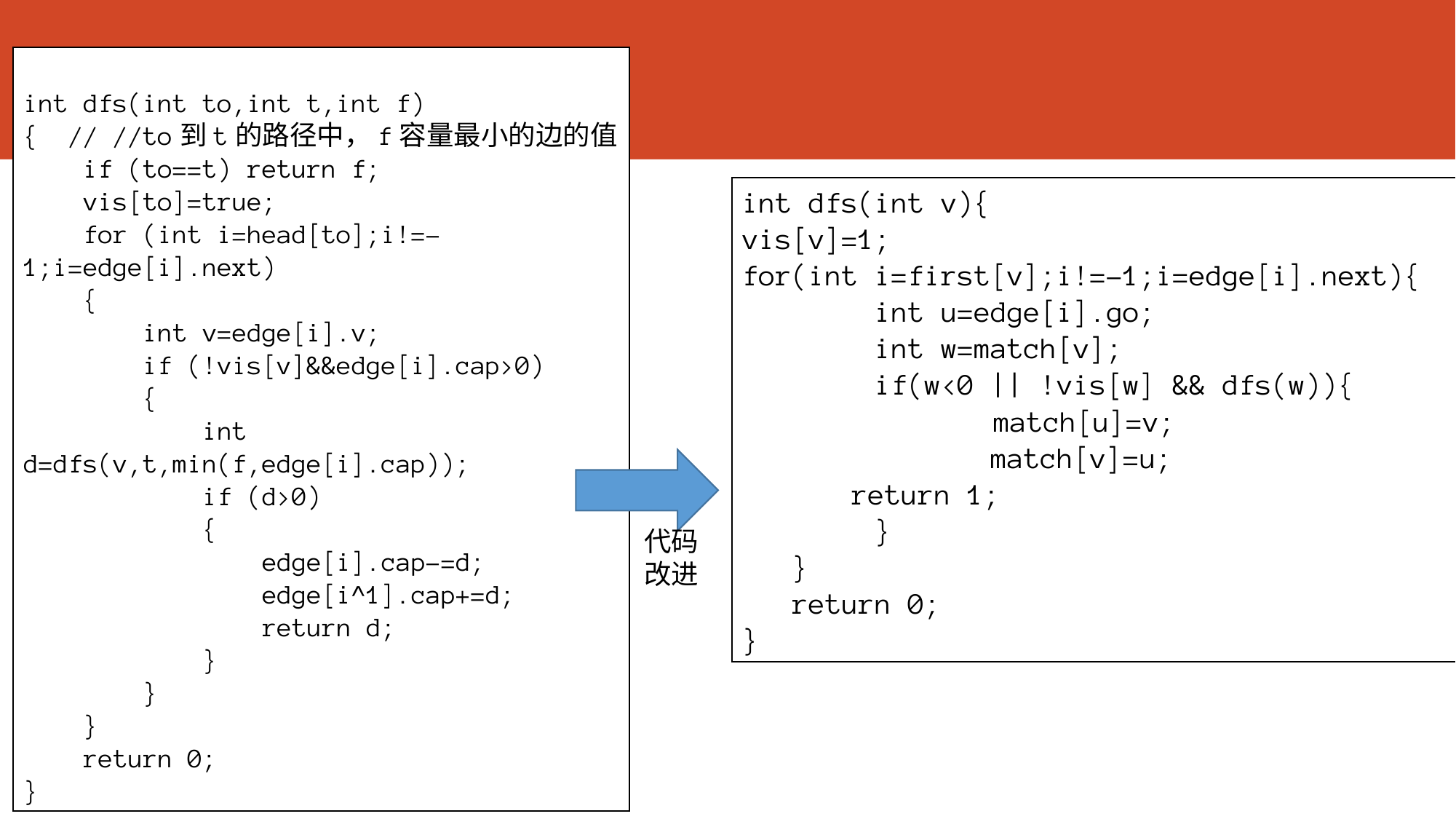

# 代码

int dfs(int to,int t,int f)
{  // //to到t的路径中，f容量最小的边的值
    if (to==t) return f;
    vis[to]=true;
    for (int i=head[to];i!=-1;i=edge[i].next)
    {
        int v=edge[i].v;
        if (!vis[v]&&edge[i].cap>0)
        {
            int d=dfs(v,t,min(f,edge[i].cap));
            if (d>0)
            {
                edge[i].cap-=d;
                edge[i^1].cap+=d;
                return d;
            }
        }
    }
    return 0;
}
int dfs(int v){
vis[v]=1;
for(int i=first[v];i!=-1;i=edge[i].next){
        int u=edge[i].go;
        int w=match[v];
        if(w<0 || !vis[w] && dfs(w)){
		  match[u]=v;
               match[v]=u;
	return 1;
        }
   }
   return 0;
}

代码改进